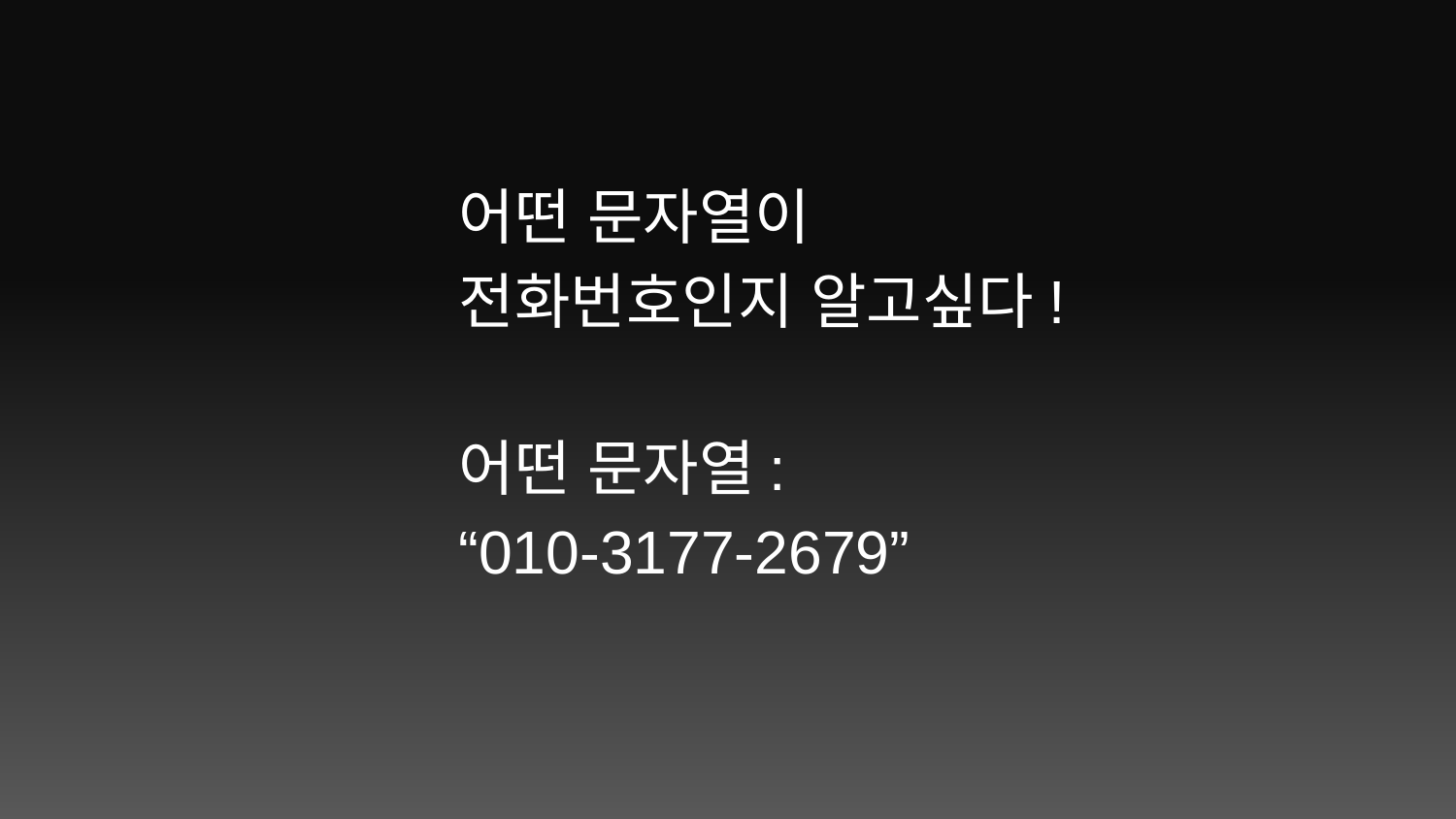

어떤 문자열이
전화번호인지 알고싶다!

어떤 문자열:
“010-3177-2679”